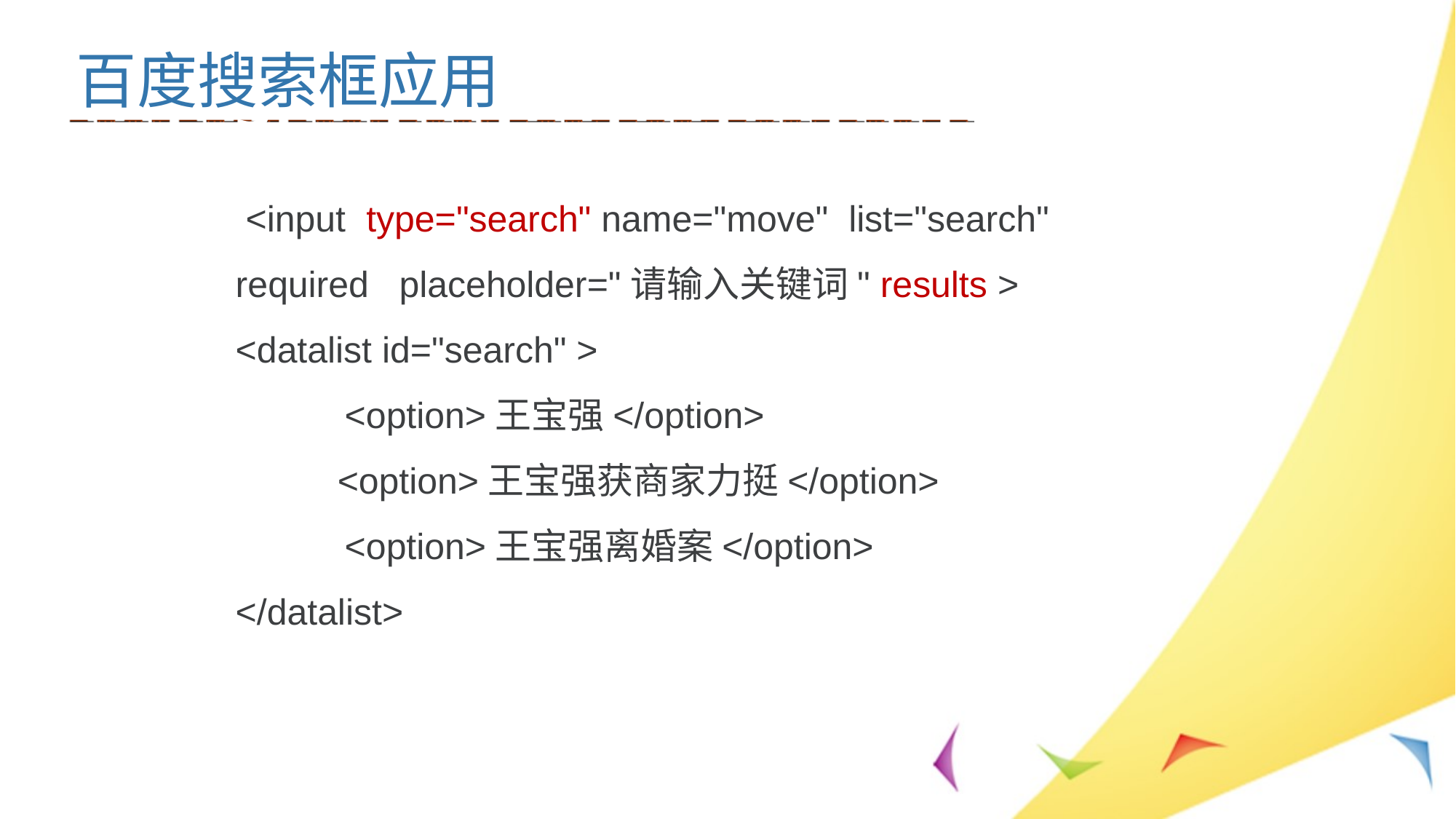

百度搜索框应用
3
 <input  type="search" name="move"  list="search"  required   placeholder="请输入关键词" results >
<datalist id="search" >
	<option>王宝强</option>
          <option>王宝强获商家力挺</option>
	<option>王宝强离婚案</option>
</datalist>